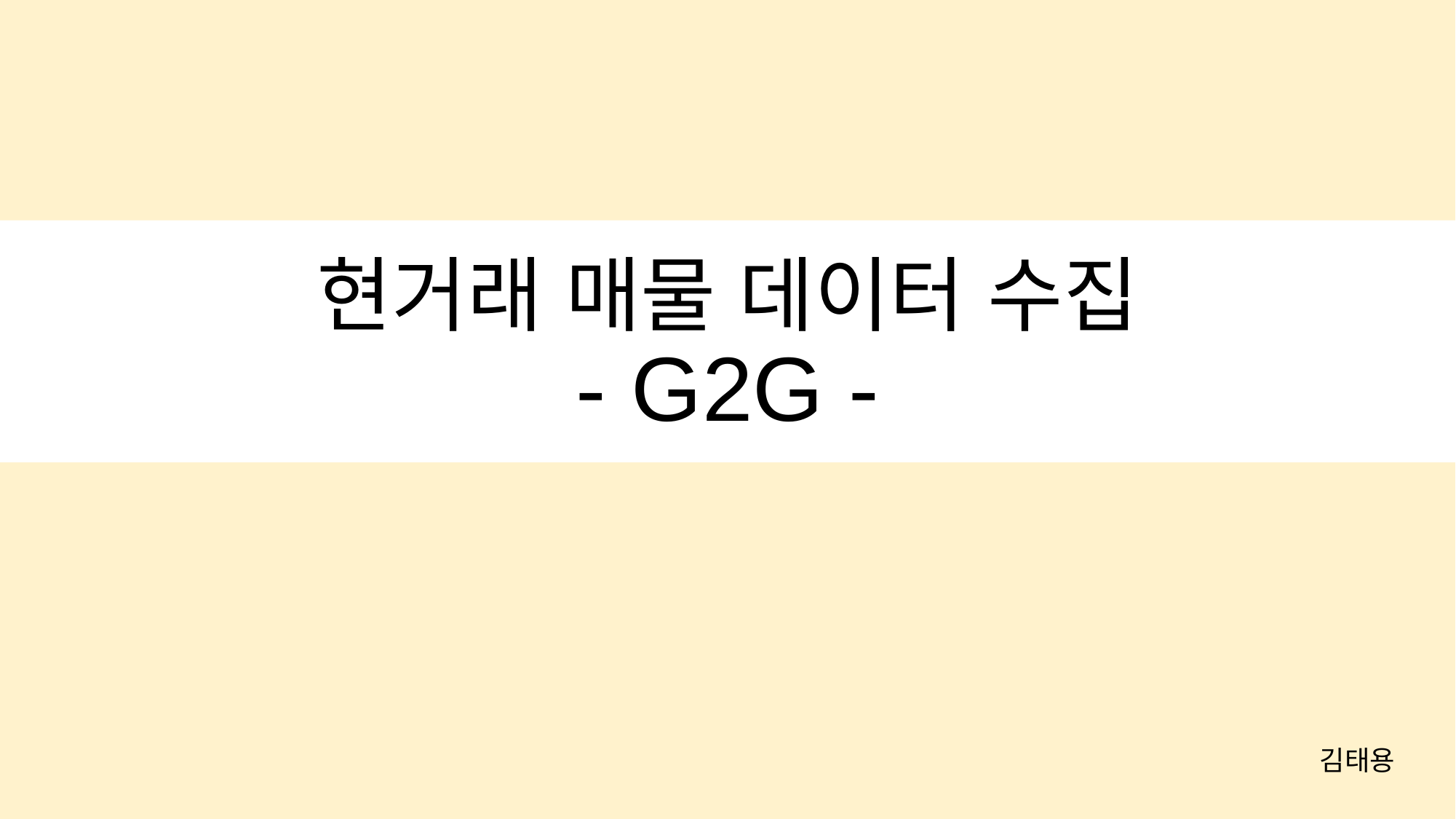

# 현거래 매물 데이터 수집 - G2G -

김태용